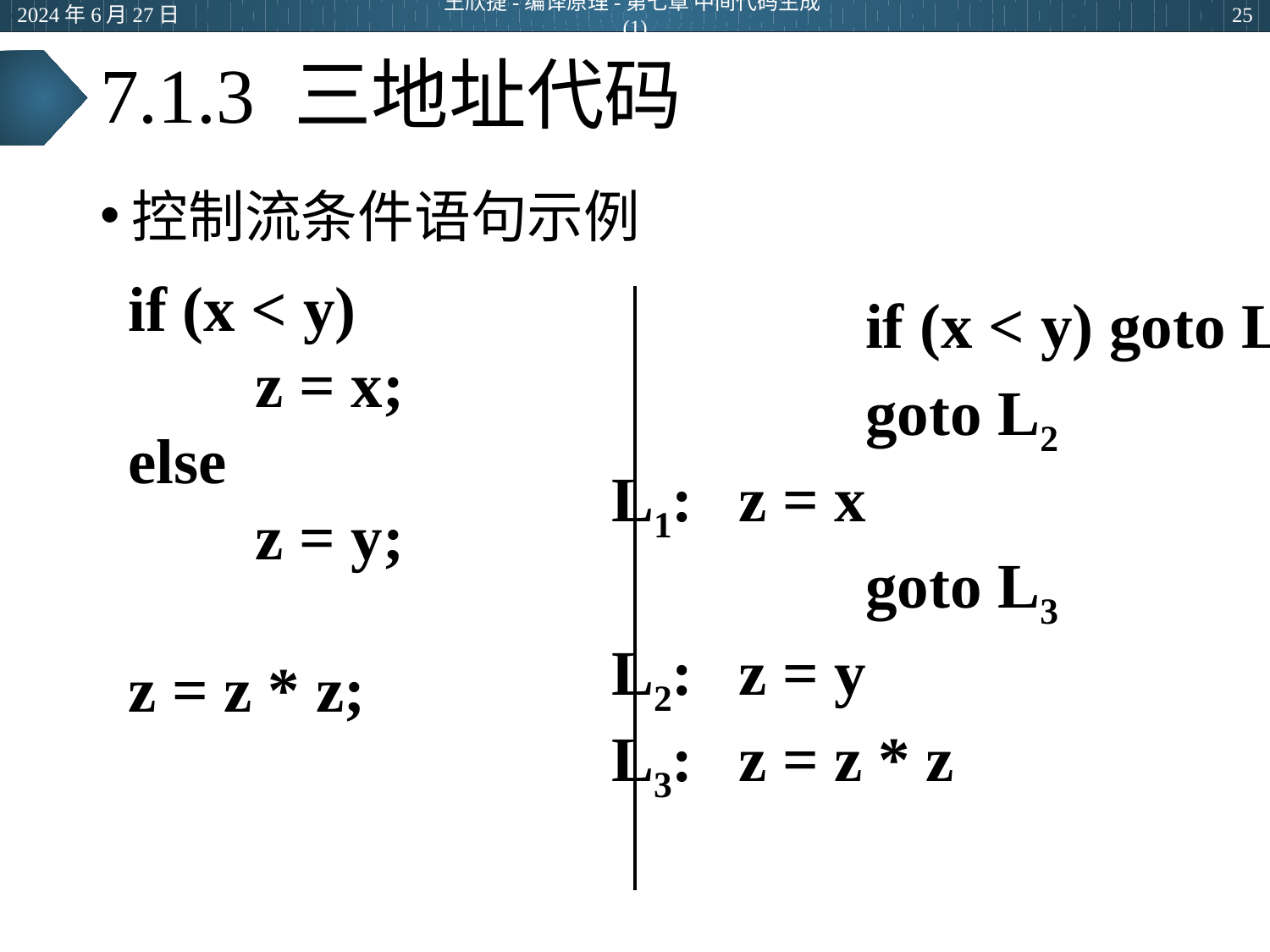

2024年6月27日
王欣捷-编译原理-第七章 中间代码生成(1)
25
# 7.1.3 三地址代码
控制流条件语句示例
if (x < y)
	z = x;
else
	z = y;

z = z * z;
		if (x < y) goto L1
		goto L2
L1:	z = x
		goto L3
L2:	z = y
L3:	z = z * z